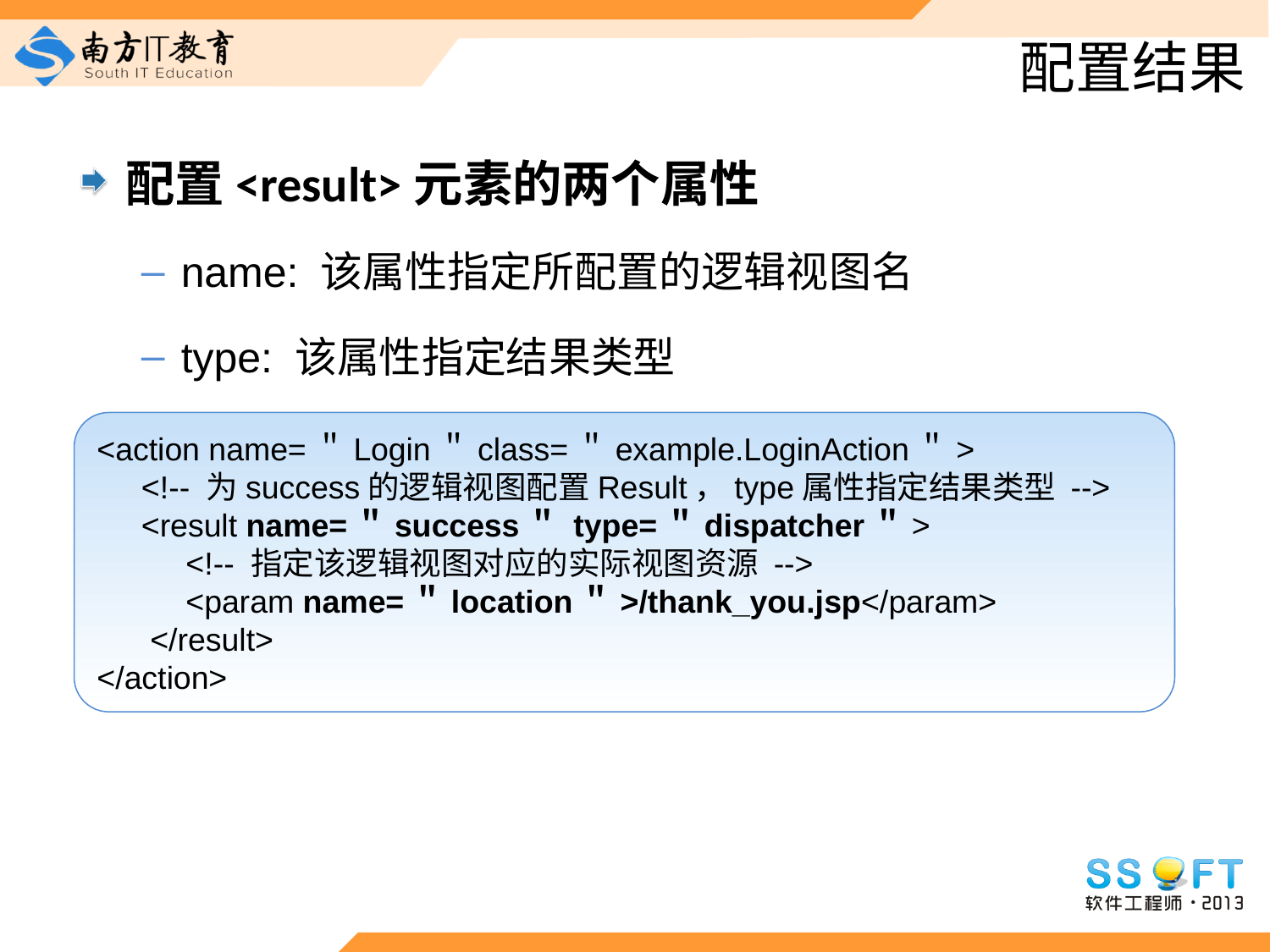

# 配置结果
配置<result>元素的两个属性
name: 该属性指定所配置的逻辑视图名
type: 该属性指定结果类型
<action name=＂Login＂class=＂example.LoginAction＂>
     <!-- 为success的逻辑视图配置Result，type属性指定结果类型 -->
     <result name=＂success＂ type=＂dispatcher＂>
          <!-- 指定该逻辑视图对应的实际视图资源 -->
          <param name=＂location＂>/thank_you.jsp</param>
      </result>
</action>